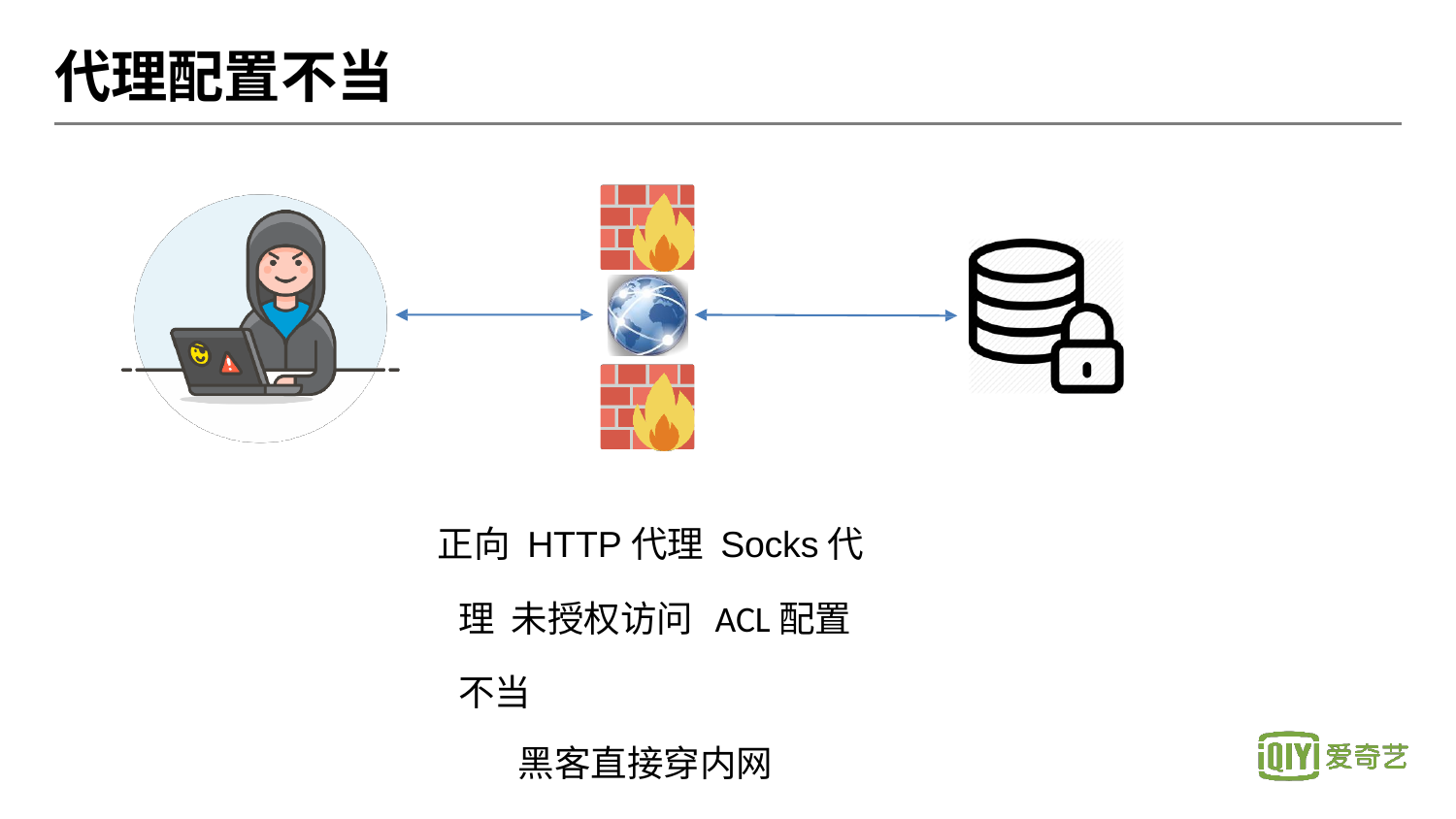

# 代理配置不当

正向 HTTP代理 Socks代理  未授权访问 ACL配置不当
黑客直接穿内网